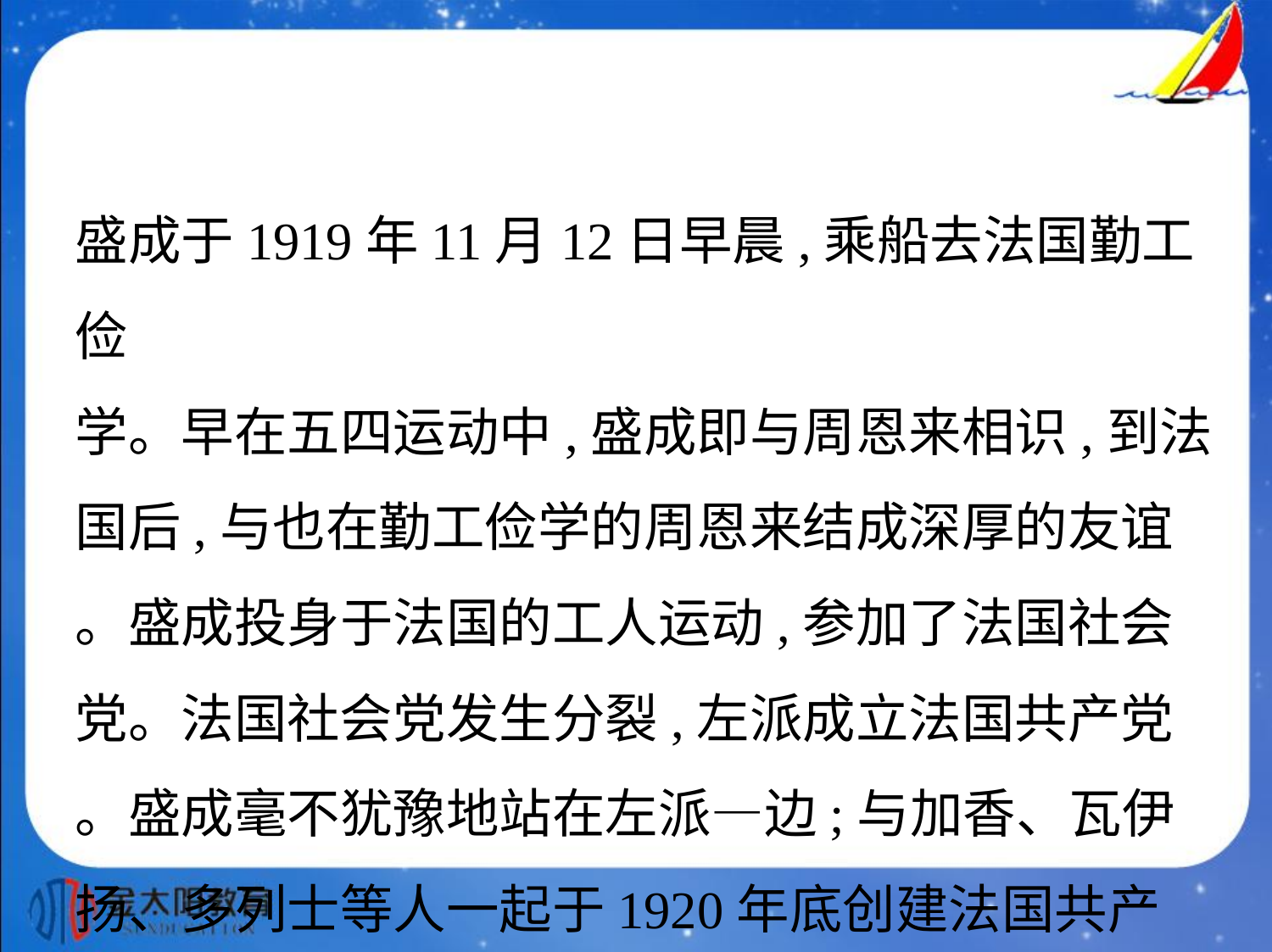

盛成于1919年11月12日早晨,乘船去法国勤工俭
学。早在五四运动中,盛成即与周恩来相识,到法
国后,与也在勤工俭学的周恩来结成深厚的友谊
。盛成投身于法国的工人运动,参加了法国社会
党。法国社会党发生分裂,左派成立法国共产党
。盛成毫不犹豫地站在左派—边;与加香、瓦伊
扬、多列士等人一起于1920年底创建法国共产